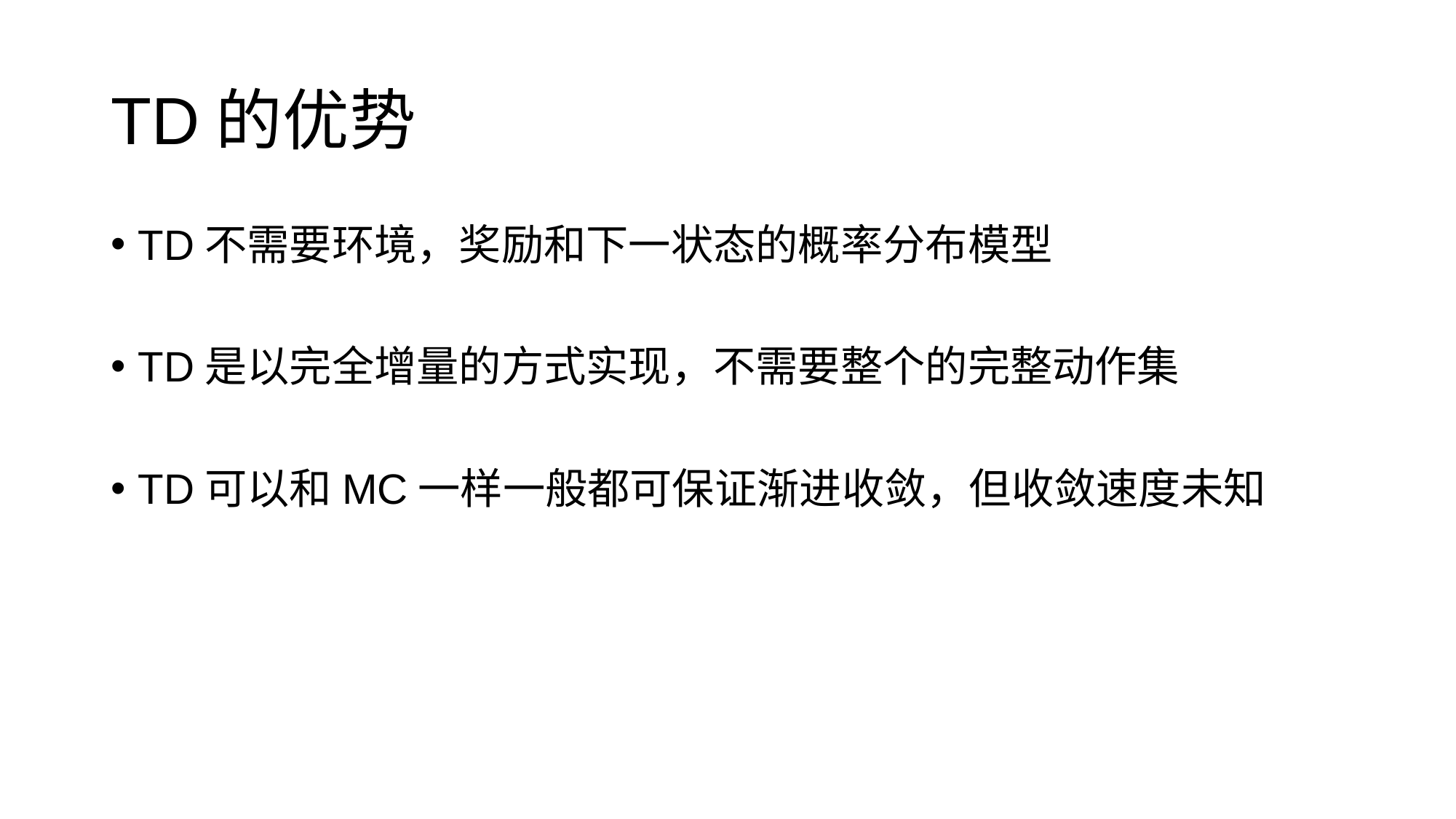

# TD的优势

TD不需要环境，奖励和下一状态的概率分布模型

TD是以完全增量的方式实现，不需要整个的完整动作集

TD可以和MC一样一般都可保证渐进收敛，但收敛速度未知